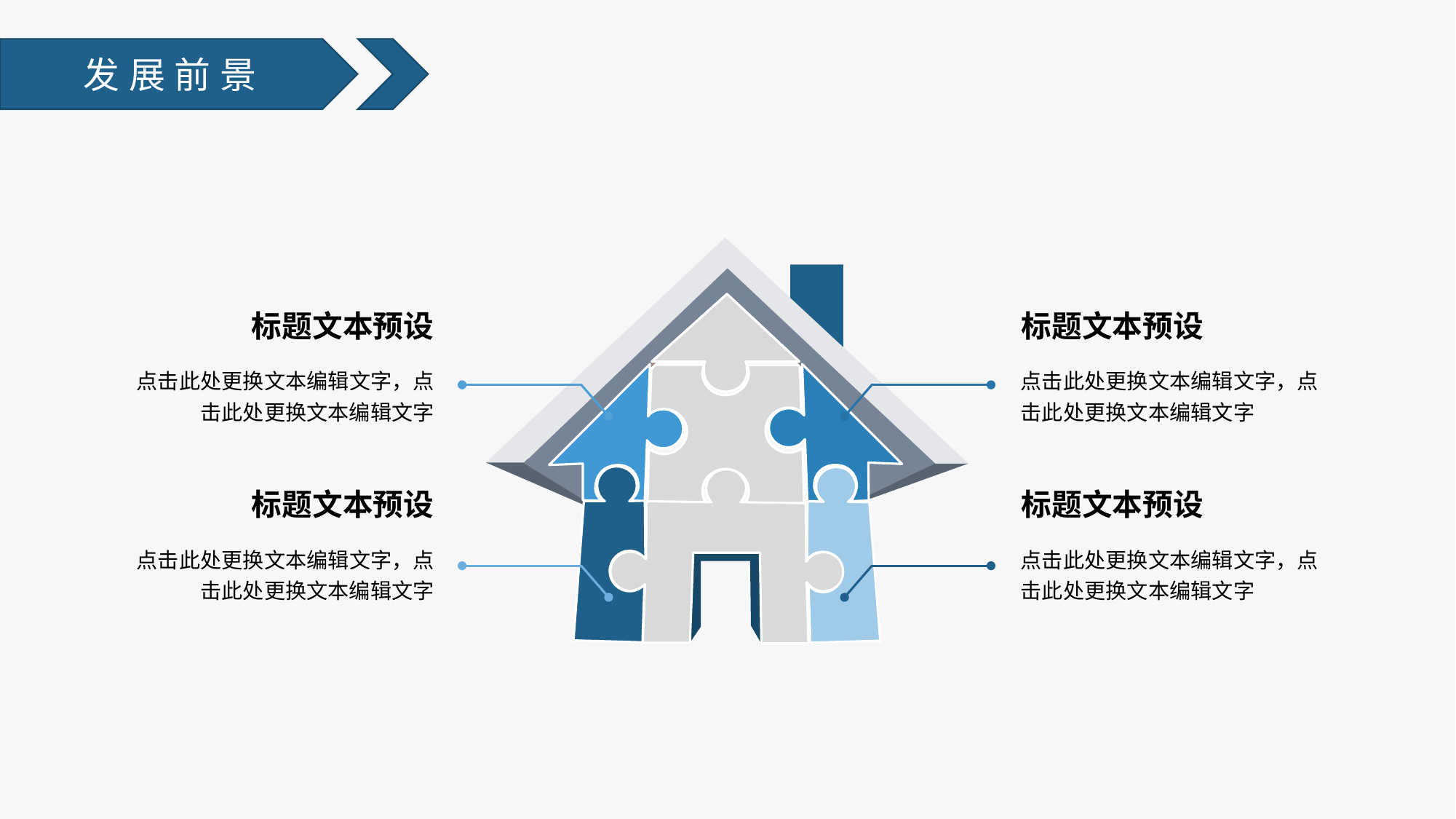

发展前景

标题文本预设
点击此处更换文本编辑文字，点击此处更换文本编辑文字
标题文本预设
点击此处更换文本编辑文字，点击此处更换文本编辑文字

标题文本预设
点击此处更换文本编辑文字，点击此处更换文本编辑文字
标题文本预设
点击此处更换文本编辑文字，点击此处更换文本编辑文字